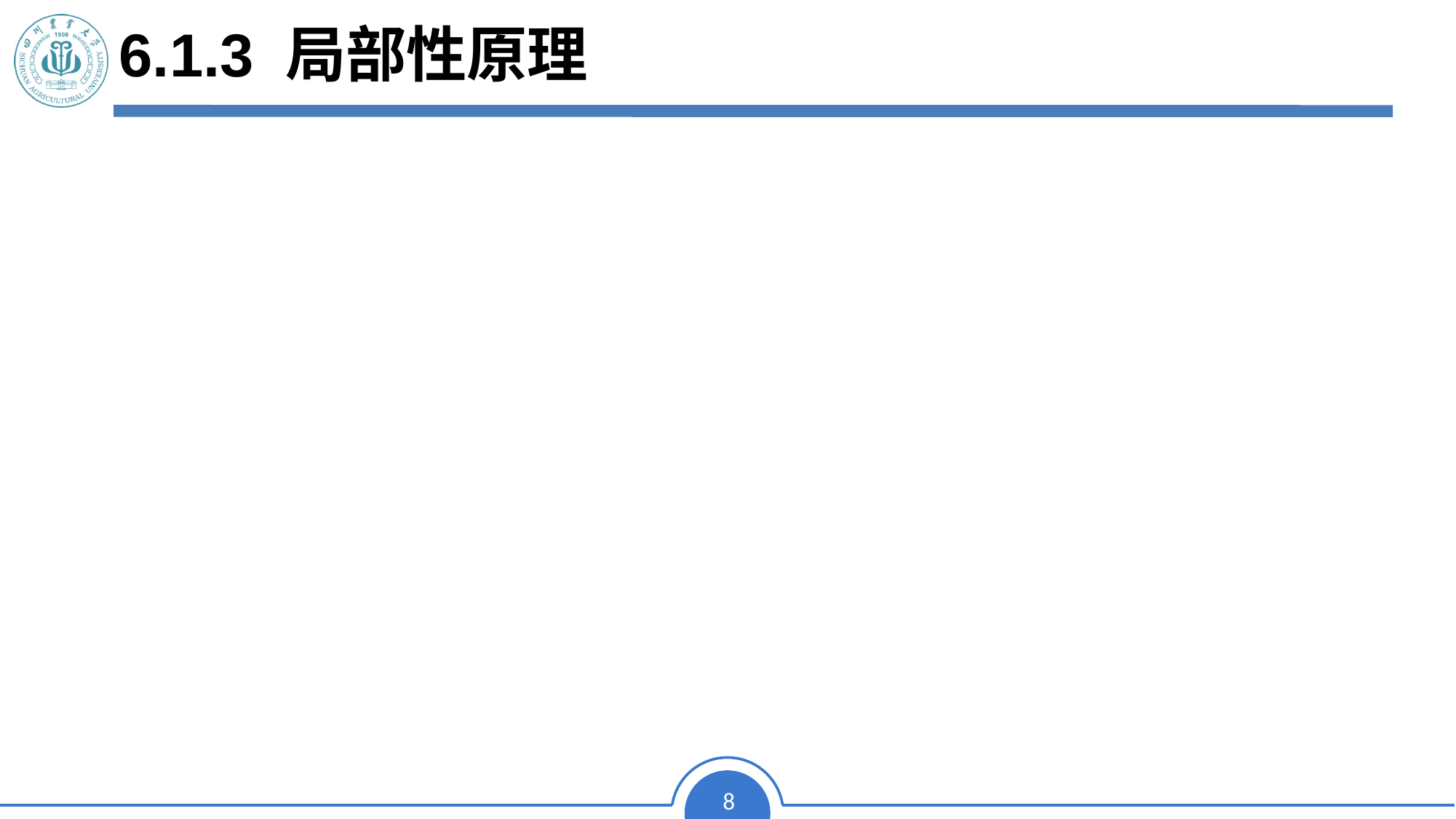

# 6.1.3 局部性原理
层次结构解决存储器件的容量、速度和价格矛盾
出色效率来源于存储器访问的局部性原理：
	处理器访问存储器时，所访问的存储单元在一段时间内都趋向于一个较小的连续区域中
空间局部：紧邻被访问单元的地方也将被访问
时间局部：刚被访问的单元很快将再次被访问
程序运行过程中，绝大多数情况都能够直接从快速的存储器中获取指令和读写数据；当需要从慢速的下层存储器获取指令或数据时，每次都将一个程序段或一个较大数据块读入上层存储器，后续操作就可以直接访问快速的上层存储器